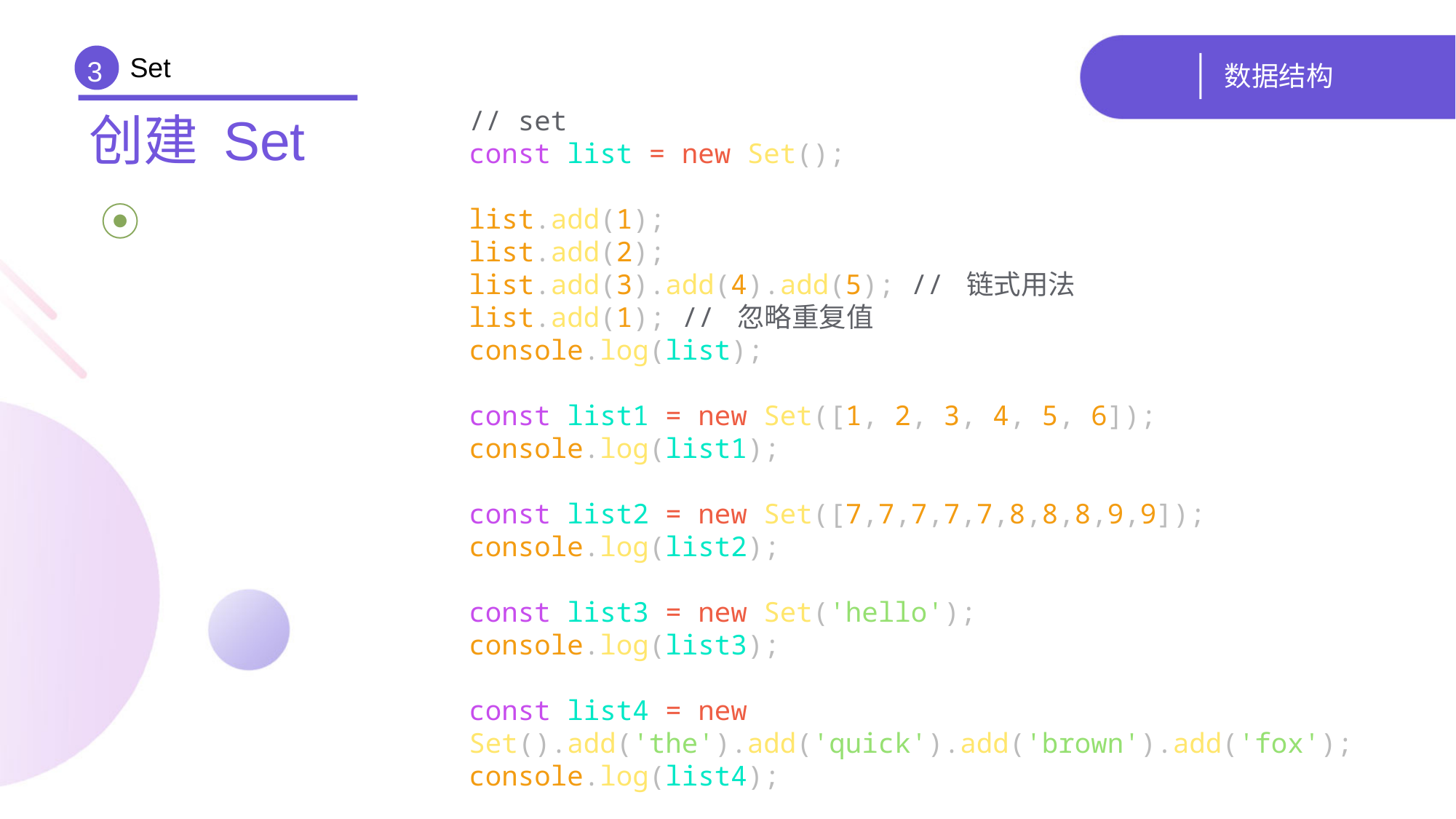

Set
# 数据结构
3
// set
const list = new Set();
list.add(1);
list.add(2);
list.add(3).add(4).add(5); // 链式用法
list.add(1); // 忽略重复值
console.log(list);
const list1 = new Set([1, 2, 3, 4, 5, 6]);
console.log(list1);
const list2 = new Set([7,7,7,7,7,8,8,8,9,9]);
console.log(list2);
const list3 = new Set('hello');
console.log(list3);
const list4 = new Set().add('the').add('quick').add('brown').add('fox');
console.log(list4);
创建 Set